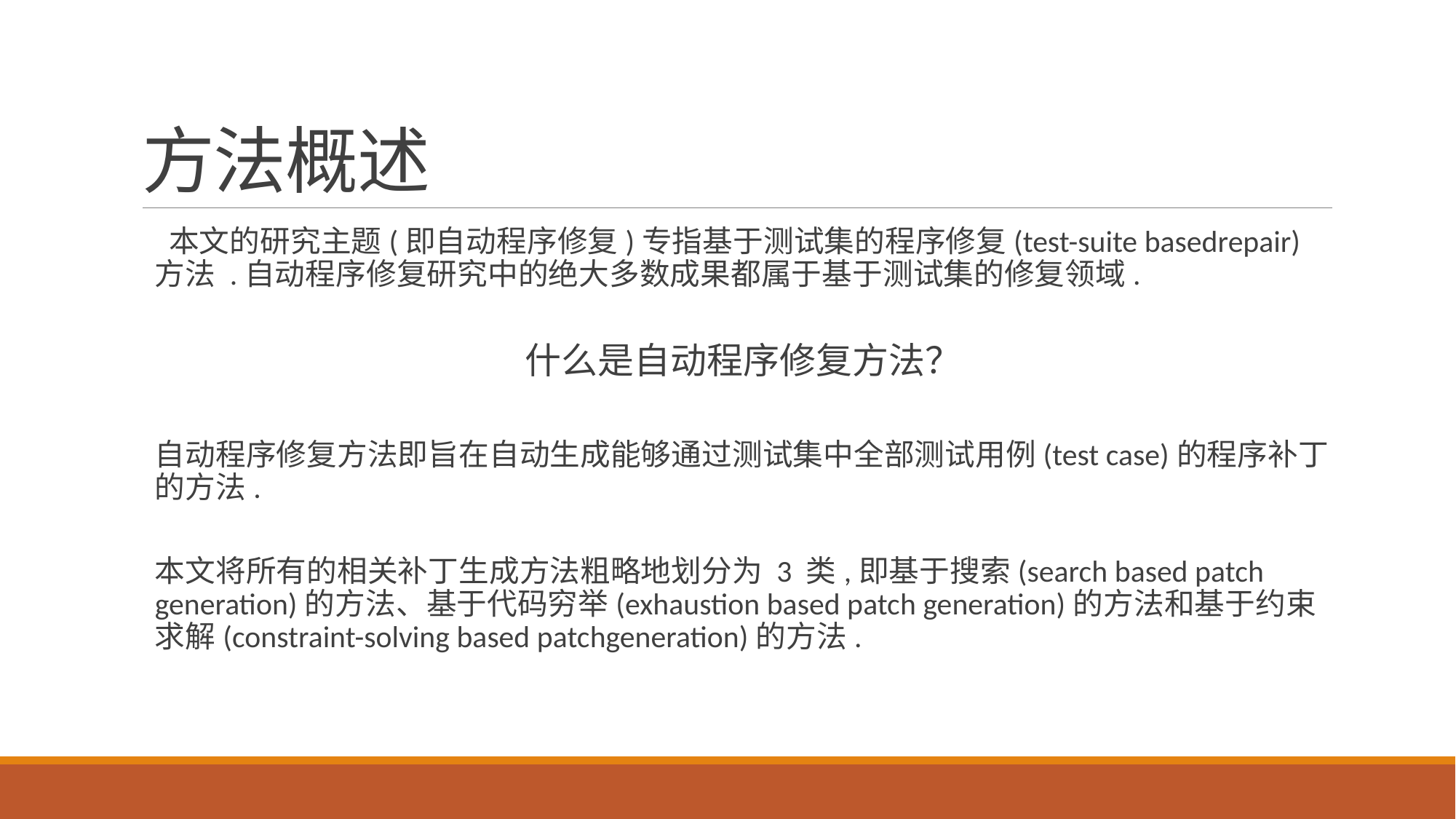

# 方法概述
 本文的研究主题(即自动程序修复)专指基于测试集的程序修复(test-suite basedrepair)方法 .自动程序修复研究中的绝大多数成果都属于基于测试集的修复领域.

什么是自动程序修复方法？

自动程序修复方法即旨在自动生成能够通过测试集中全部测试用例(test case)的程序补丁的方法.

本文将所有的相关补丁生成方法粗略地划分为 3 类,即基于搜索(search based patch generation)的方法、基于代码穷举(exhaustion based patch generation)的方法和基于约束求解(constraint-solving based patchgeneration)的方法.